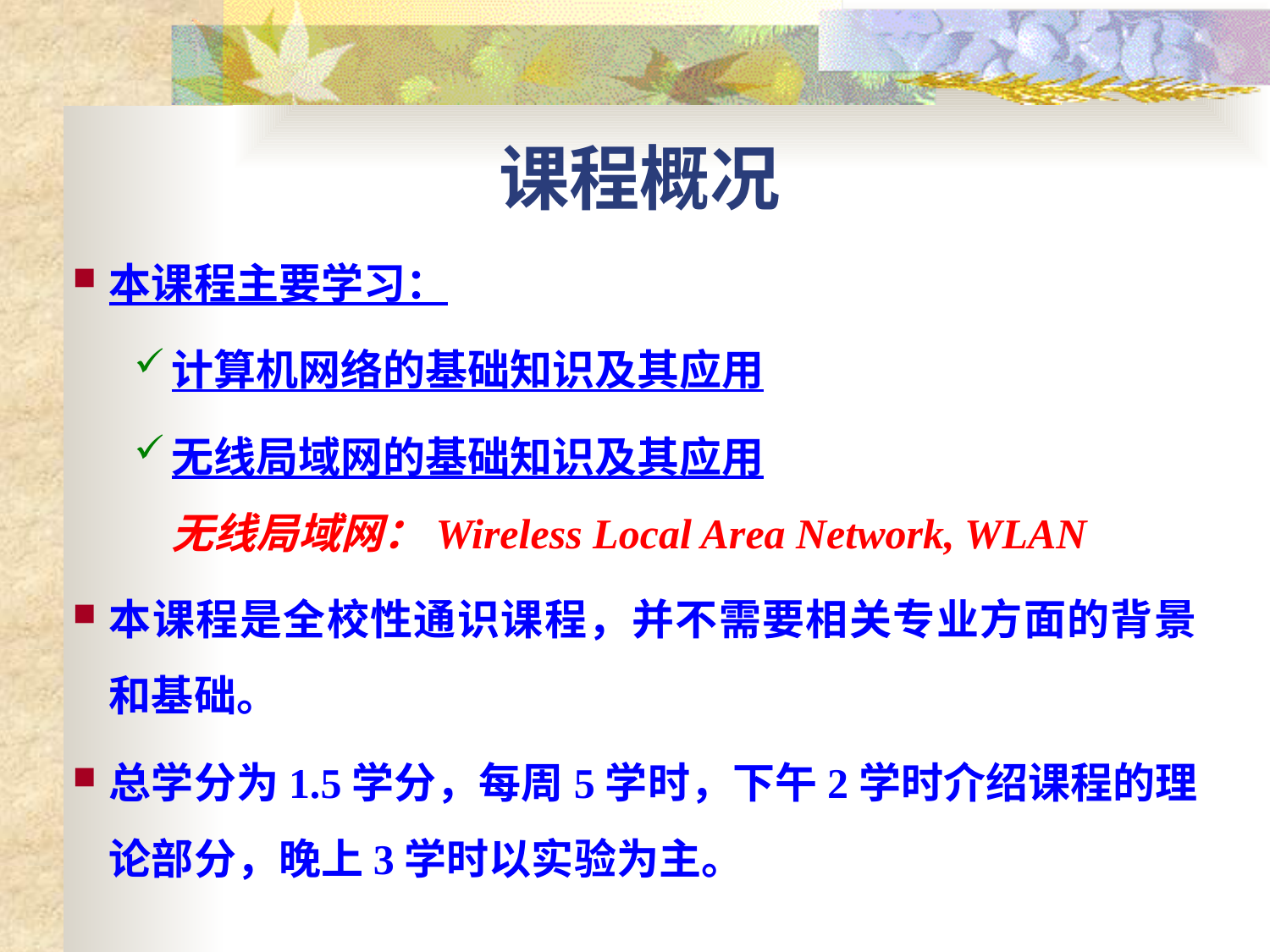

# 课程概况
本课程主要学习：
计算机网络的基础知识及其应用
无线局域网的基础知识及其应用
无线局域网：Wireless Local Area Network, WLAN
本课程是全校性通识课程，并不需要相关专业方面的背景和基础。
总学分为1.5学分，每周5学时，下午2学时介绍课程的理论部分，晚上3学时以实验为主。